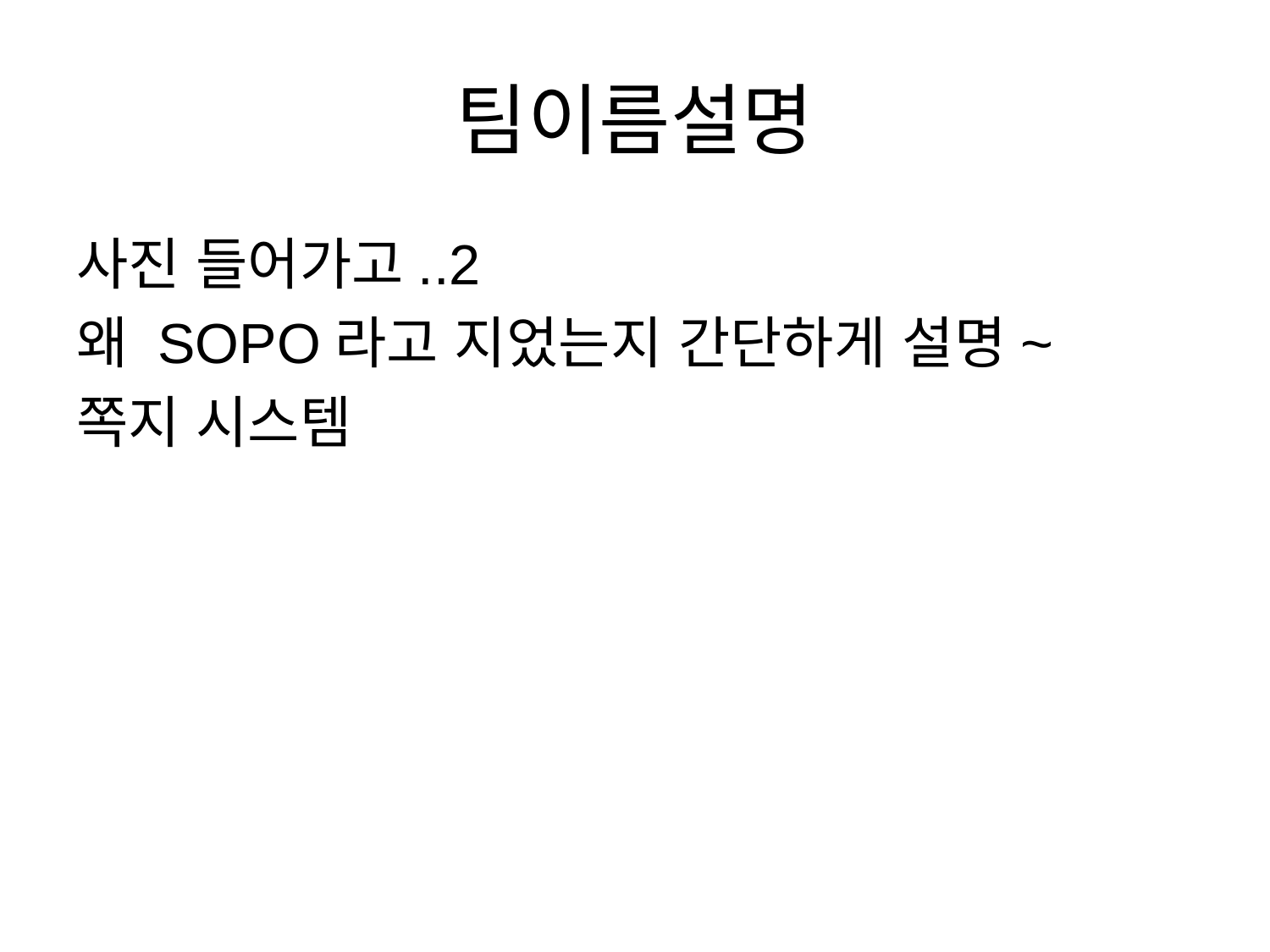

# 팀이름설명
사진 들어가고..2
왜 SOPO라고 지었는지 간단하게 설명~
쪽지 시스템